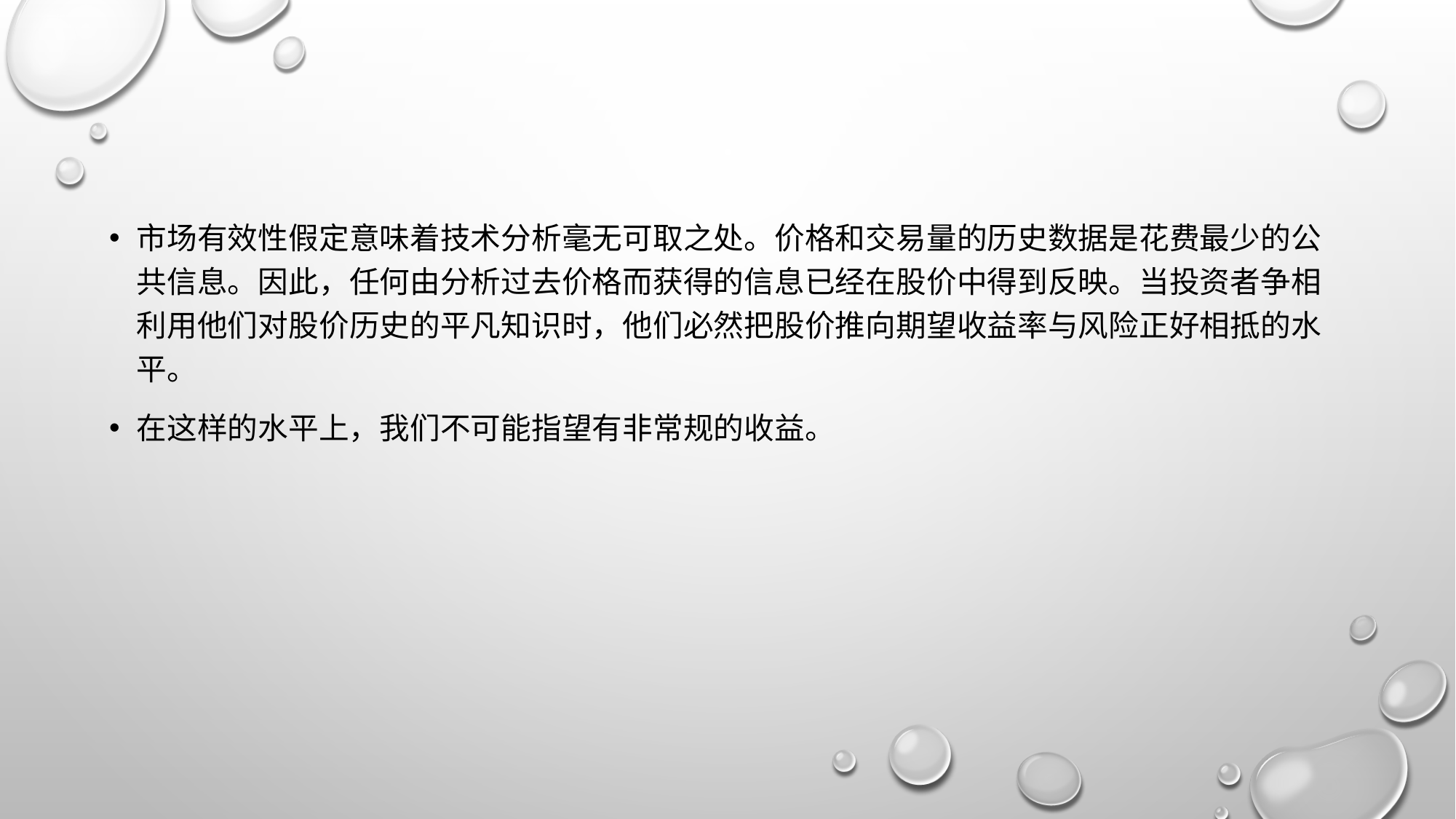

市场有效性假定意味着技术分析毫无可取之处。价格和交易量的历史数据是花费最少的公共信息。因此，任何由分析过去价格而获得的信息已经在股价中得到反映。当投资者争相利用他们对股价历史的平凡知识时，他们必然把股价推向期望收益率与风险正好相抵的水平。
在这样的水平上，我们不可能指望有非常规的收益。